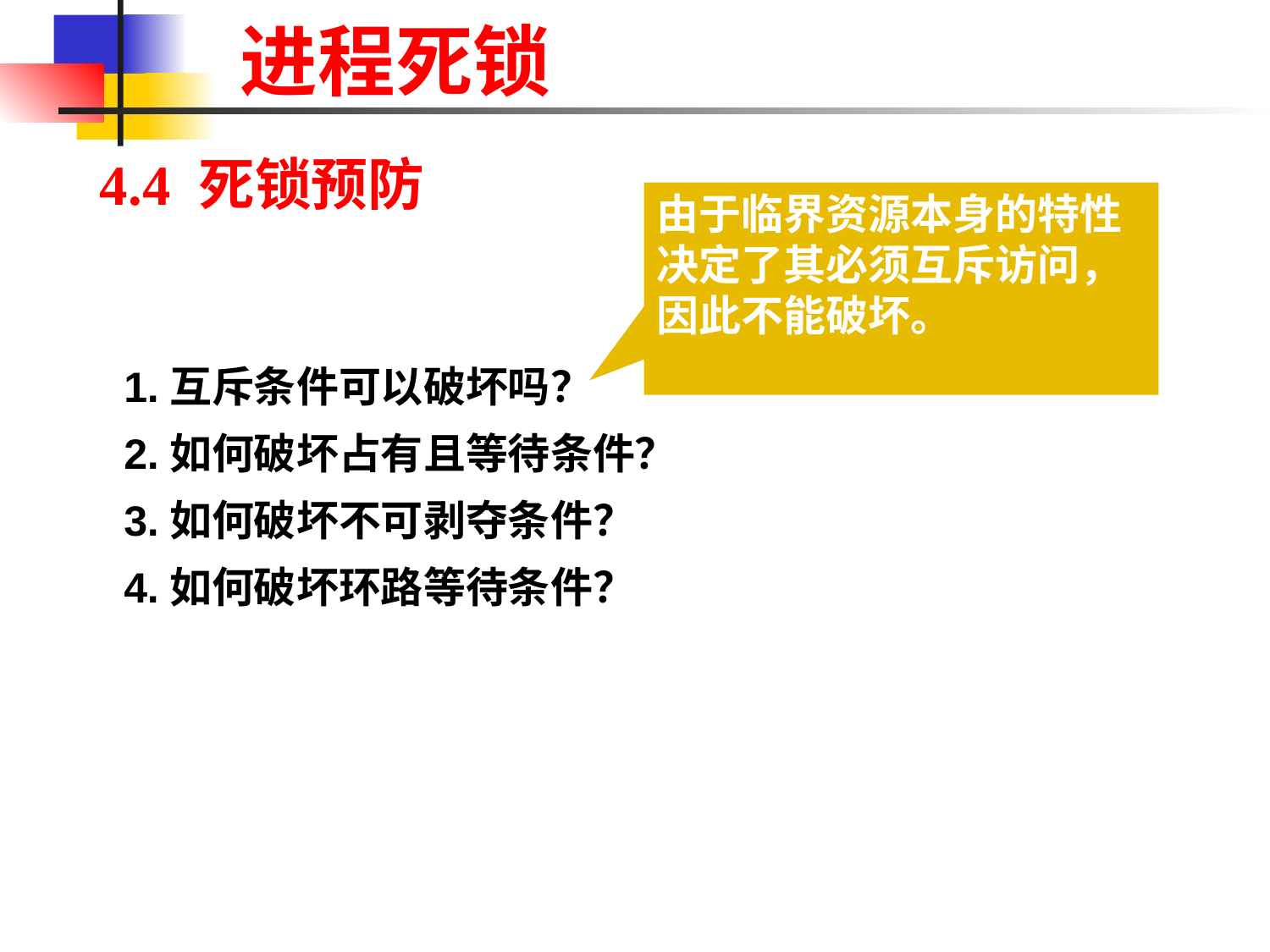

# 进程死锁
4.4 死锁预防
由于临界资源本身的特性决定了其必须互斥访问，因此不能破坏。

1.互斥条件可以破坏吗？
2.如何破坏占有且等待条件？
3.如何破坏不可剥夺条件？
4.如何破坏环路等待条件？